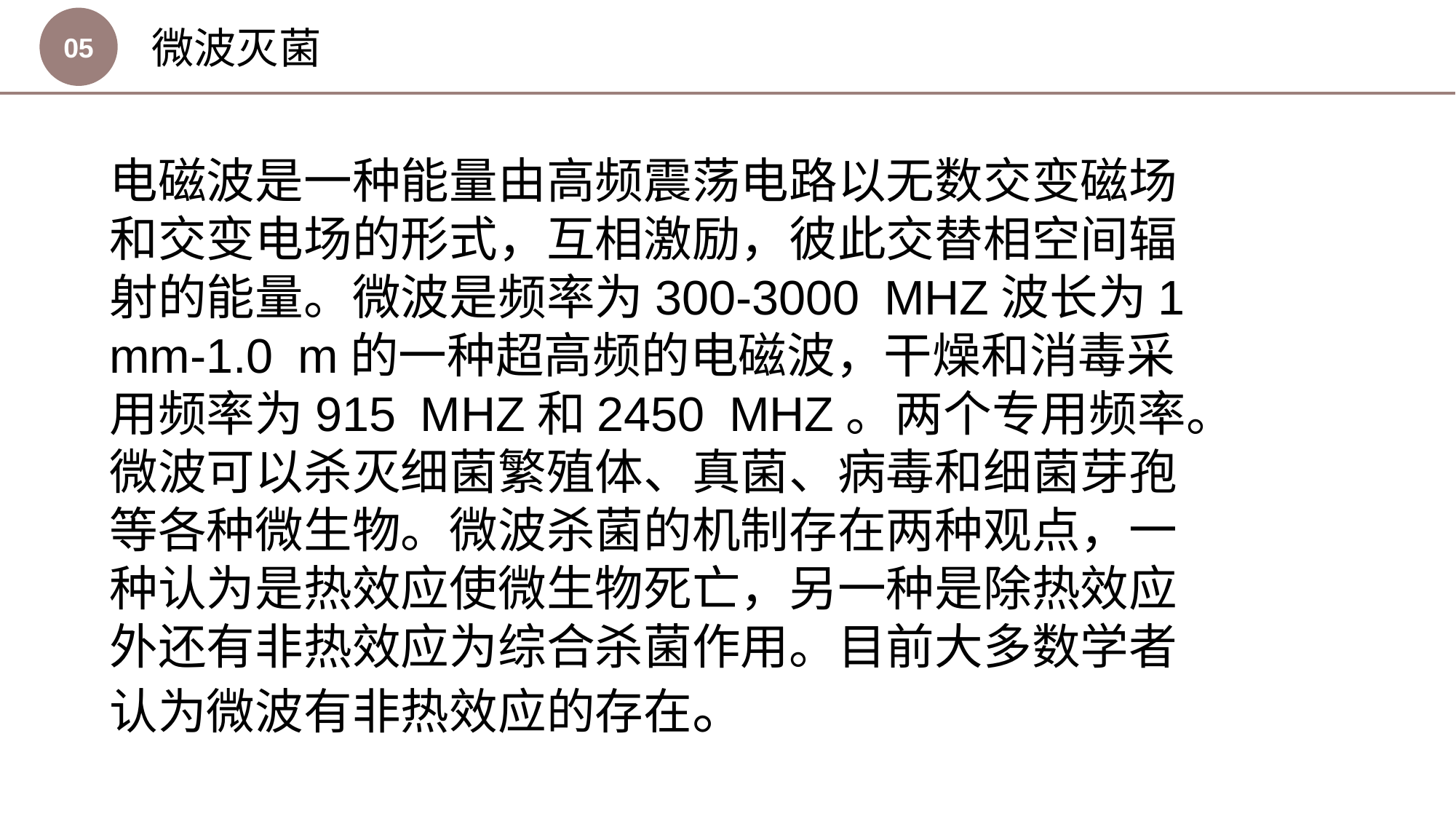

05
微波灭菌
电磁波是一种能量由高频震荡电路以无数交变磁场和交变电场的形式，互相激励，彼此交替相空间辐射的能量。微波是频率为300-3000 MHZ波长为1 mm-1.0 m的一种超高频的电磁波，干燥和消毒采用频率为915 MHZ和2450 MHZ。两个专用频率。
微波可以杀灭细菌繁殖体、真菌、病毒和细菌芽孢等各种微生物。微波杀菌的机制存在两种观点，一种认为是热效应使微生物死亡，另一种是除热效应外还有非热效应为综合杀菌作用。目前大多数学者认为微波有非热效应的存在。